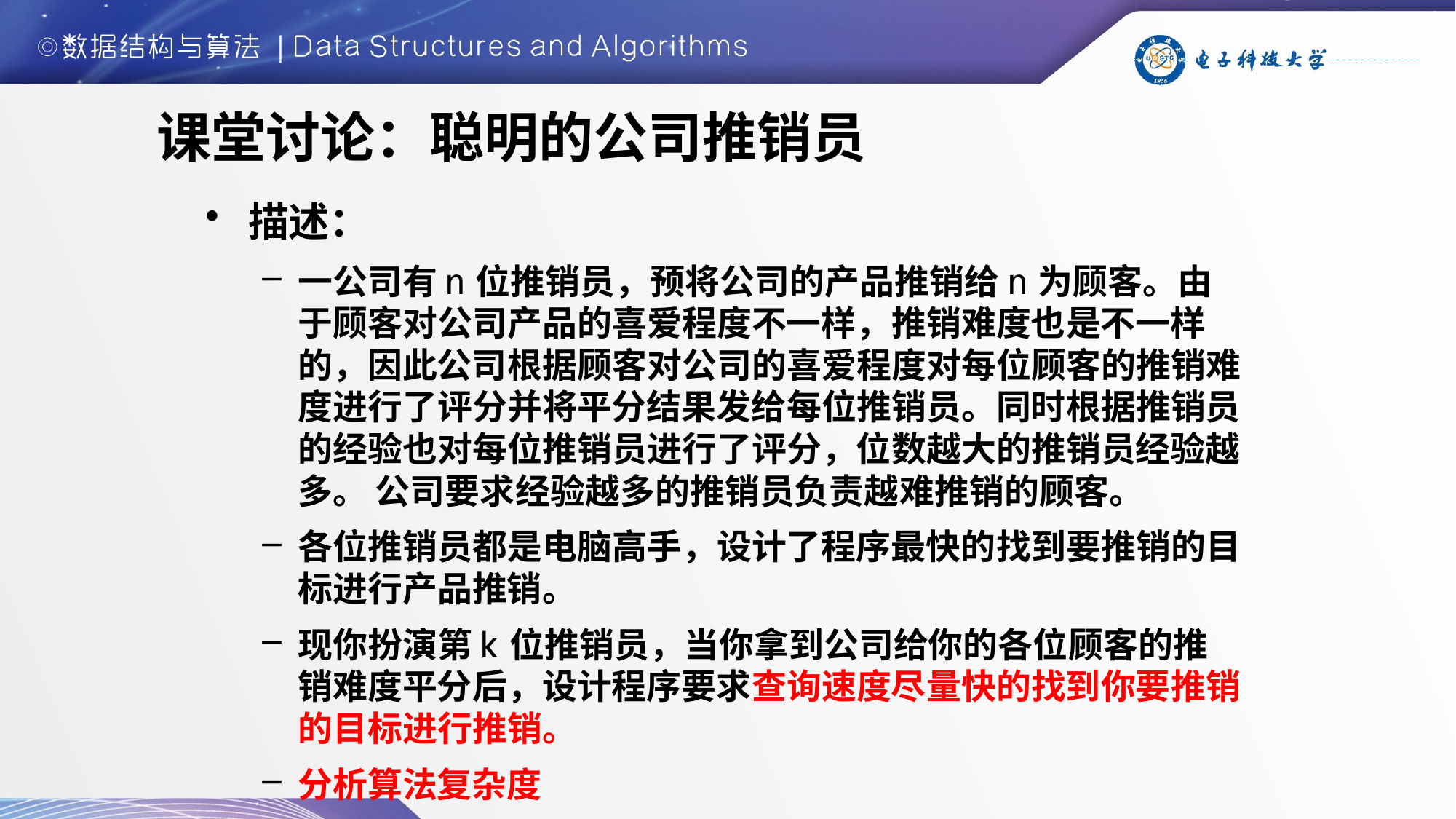

# 课堂讨论：聪明的公司推销员
描述：
一公司有n位推销员，预将公司的产品推销给n为顾客。由于顾客对公司产品的喜爱程度不一样，推销难度也是不一样的，因此公司根据顾客对公司的喜爱程度对每位顾客的推销难度进行了评分并将平分结果发给每位推销员。同时根据推销员的经验也对每位推销员进行了评分，位数越大的推销员经验越多。 公司要求经验越多的推销员负责越难推销的顾客。
各位推销员都是电脑高手，设计了程序最快的找到要推销的目标进行产品推销。
现你扮演第k位推销员，当你拿到公司给你的各位顾客的推销难度平分后，设计程序要求查询速度尽量快的找到你要推销的目标进行推销。
分析算法复杂度